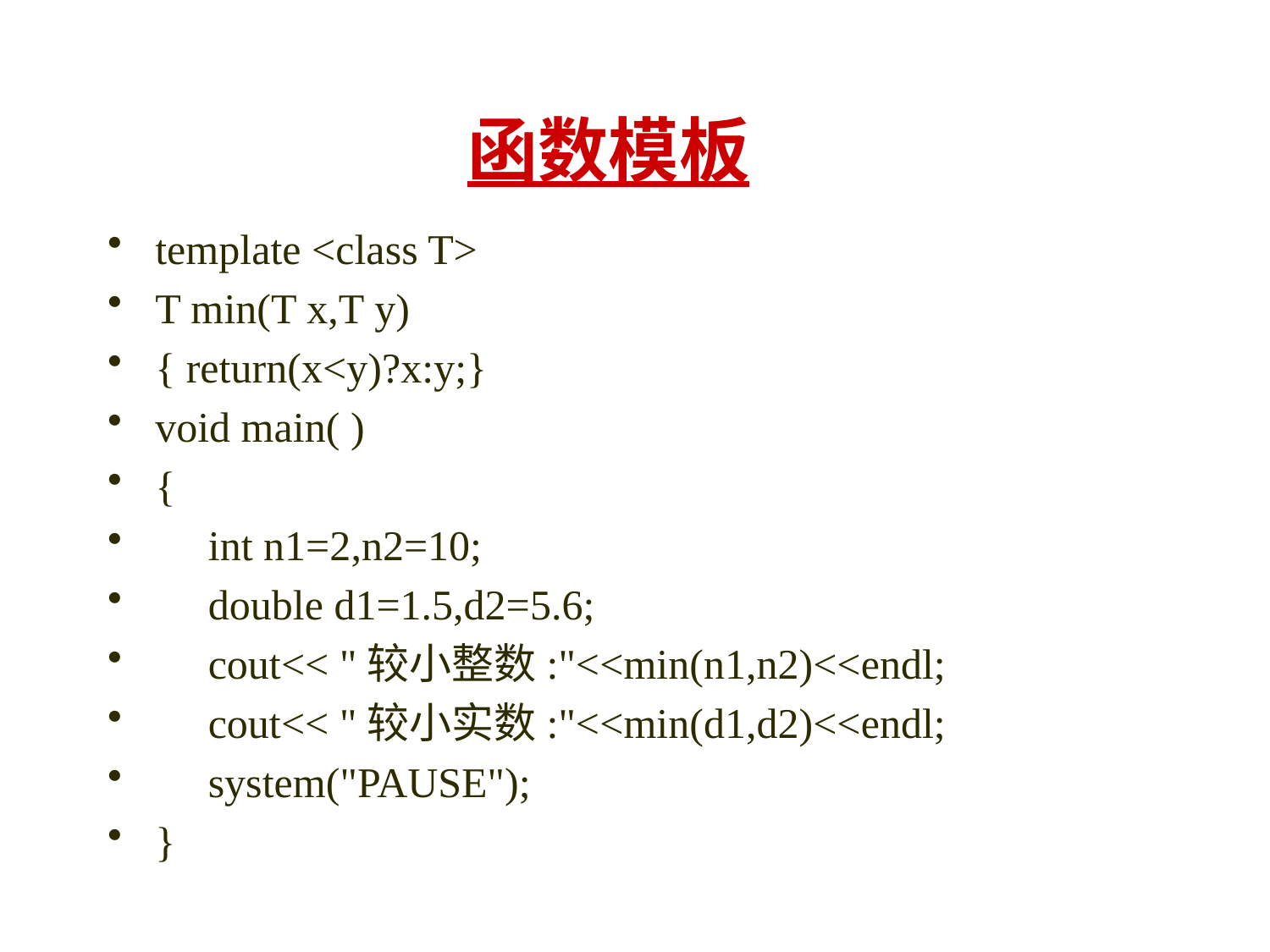

# 函数模板
template <class T>
T min(T x,T y)
{ return(x<y)?x:y;}
void main( )
{
     int n1=2,n2=10;
     double d1=1.5,d2=5.6;
     cout<< "较小整数:"<<min(n1,n2)<<endl;
     cout<< "较小实数:"<<min(d1,d2)<<endl;
     system("PAUSE");
}